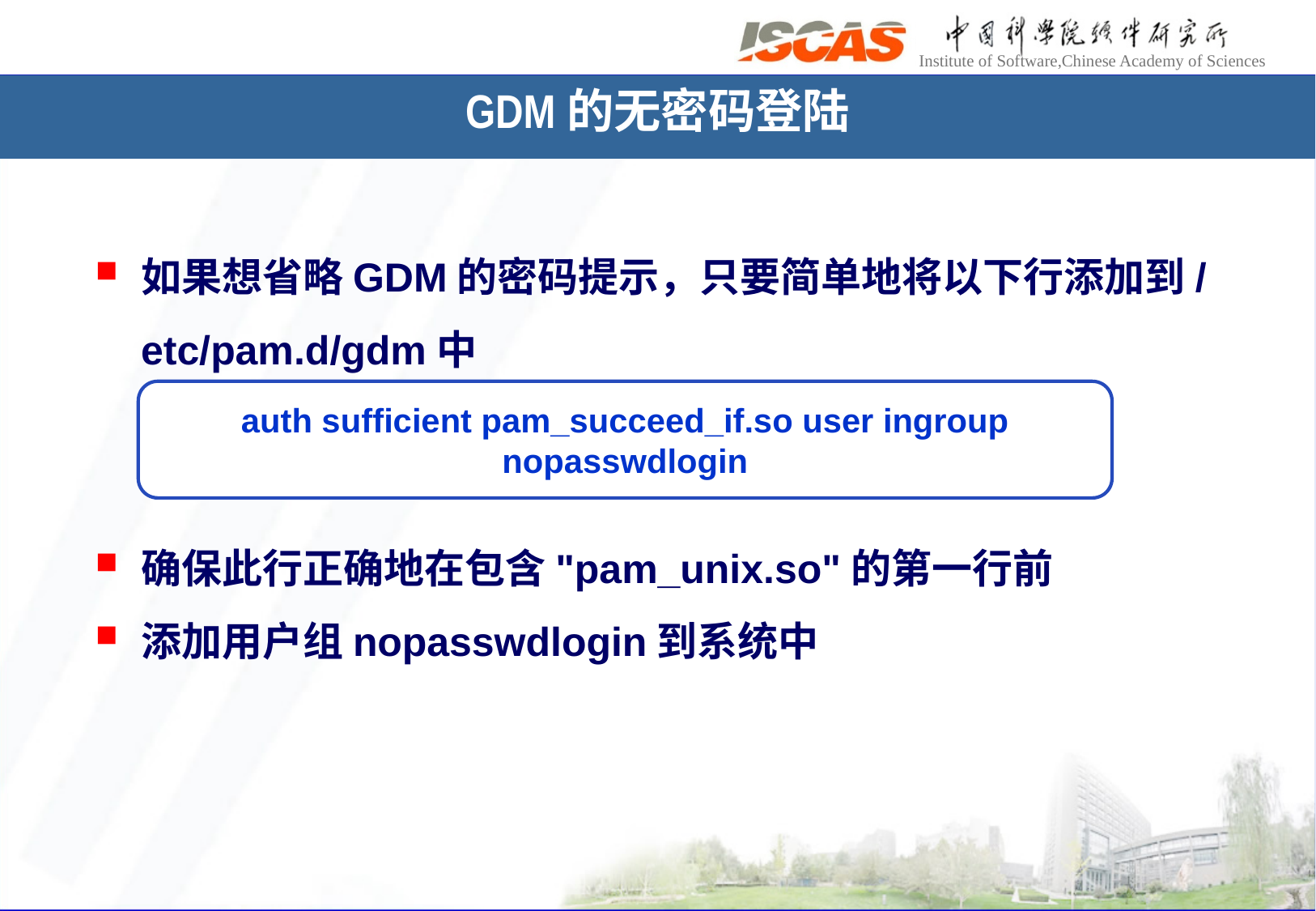

# GDM的无密码登陆
如果想省略GDM的密码提示，只要简单地将以下行添加到/etc/pam.d/gdm中

确保此行正确地在包含"pam_unix.so"的第一行前
添加用户组nopasswdlogin到系统中

auth sufficient pam_succeed_if.so user ingroup nopasswdlogin